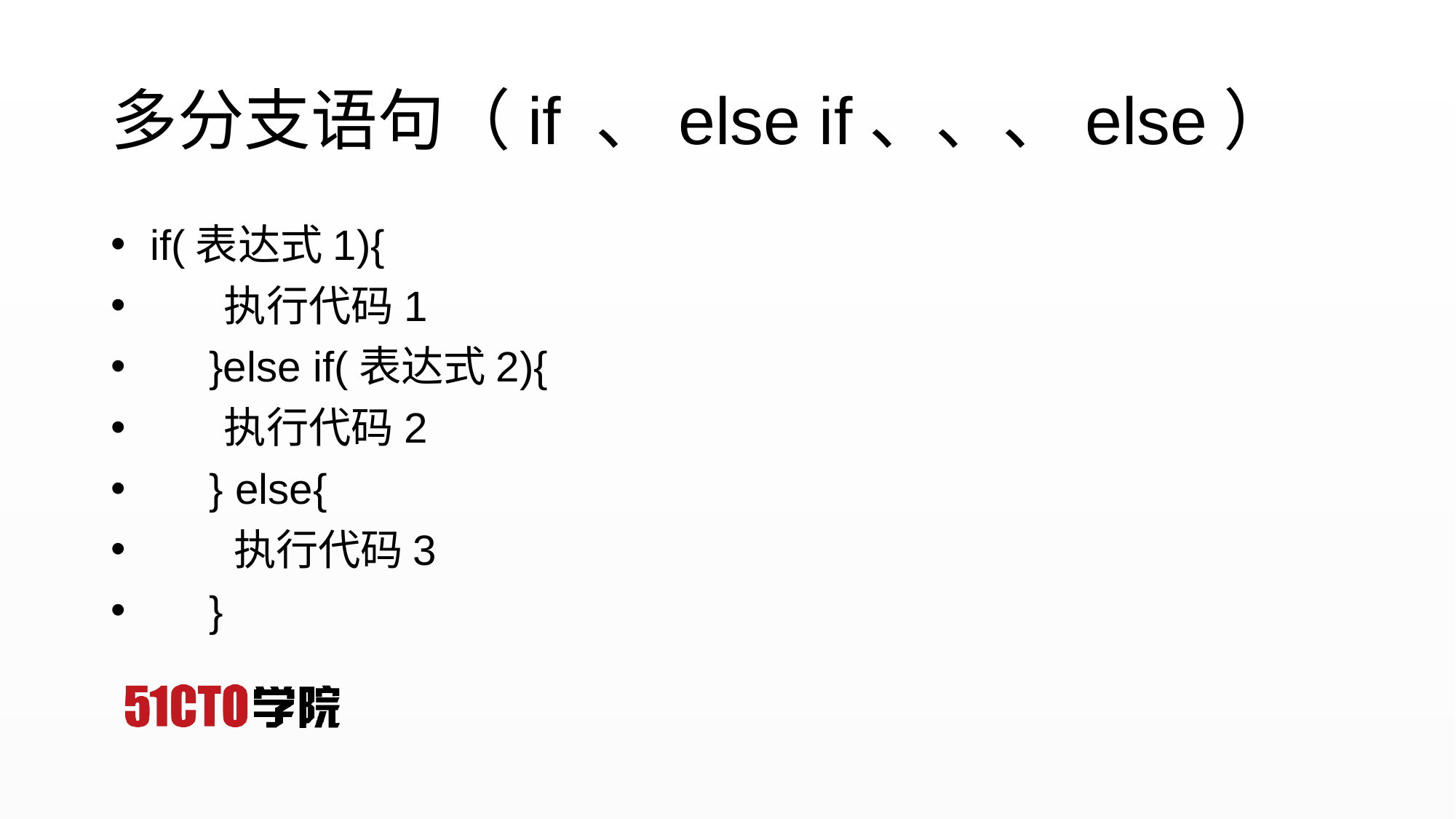

多分支语句（if 、else if、、、else）
 if(表达式1){
        执行代码1
      }else if(表达式2){
        执行代码2
      } else{
         执行代码3
      }